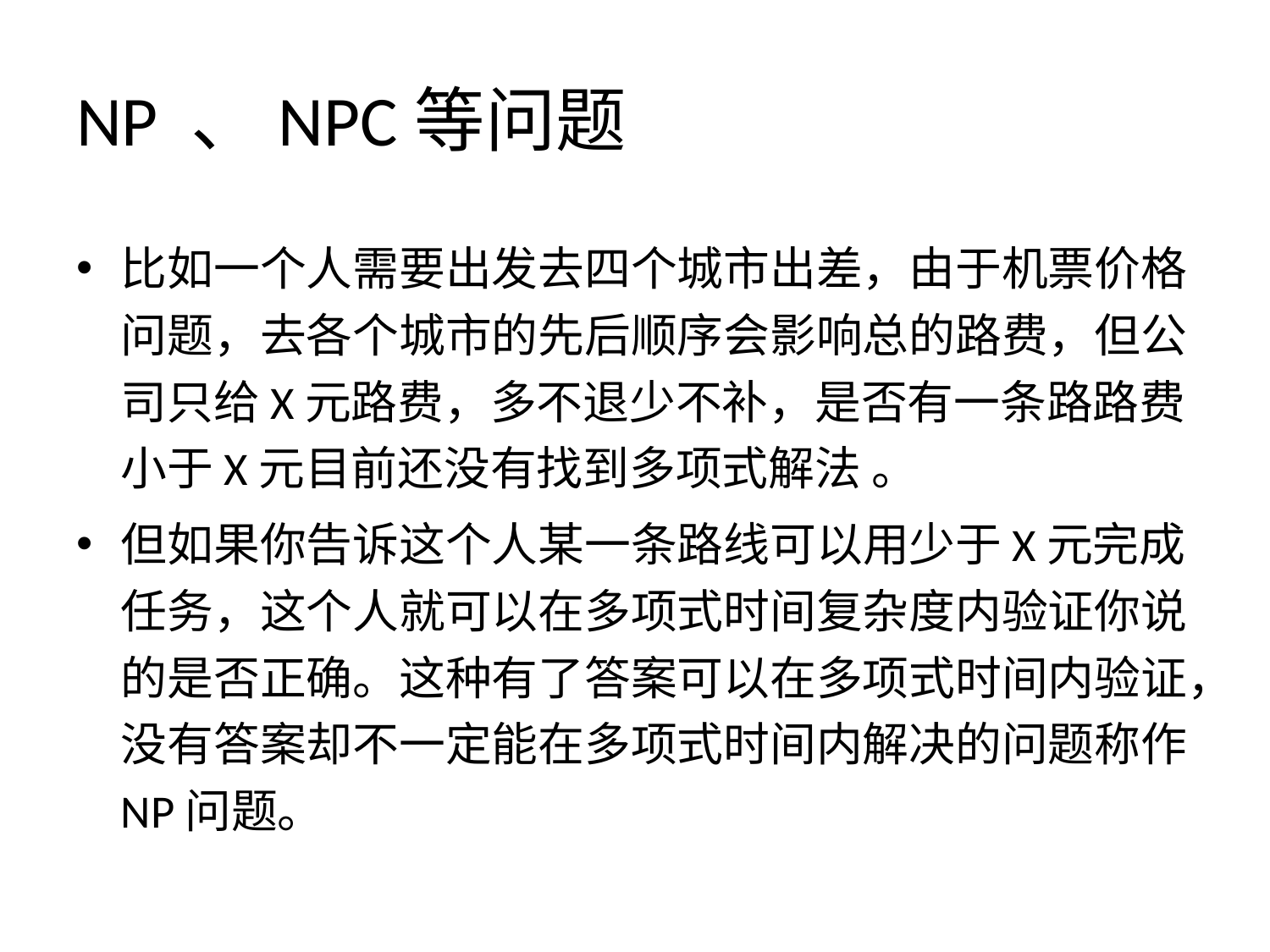

# NP 、NPC等问题
比如一个人需要出发去四个城市出差，由于机票价格问题，去各个城市的先后顺序会影响总的路费，但公司只给X元路费，多不退少不补，是否有一条路路费小于X元目前还没有找到多项式解法 。
但如果你告诉这个人某一条路线可以用少于X元完成任务，这个人就可以在多项式时间复杂度内验证你说的是否正确。这种有了答案可以在多项式时间内验证，没有答案却不一定能在多项式时间内解决的问题称作NP问题。